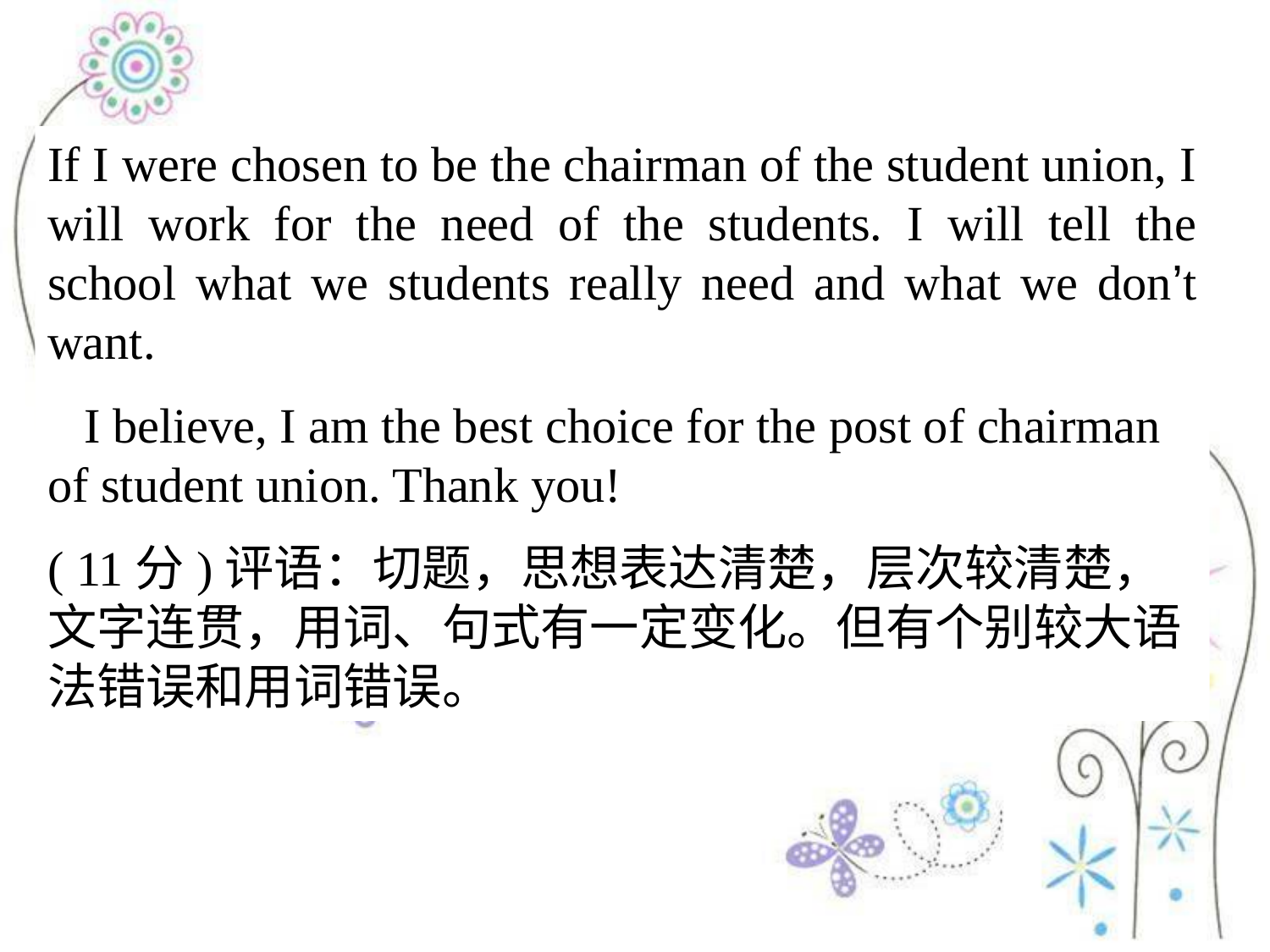

If I were chosen to be the chairman of the student union, I will work for the need of the students. I will tell the school what we students really need and what we don’t want.
   I believe, I am the best choice for the post of chairman of student union. Thank you!
( 11分)评语：切题，思想表达清楚，层次较清楚，文字连贯，用词、句式有一定变化。但有个别较大语法错误和用词错误。